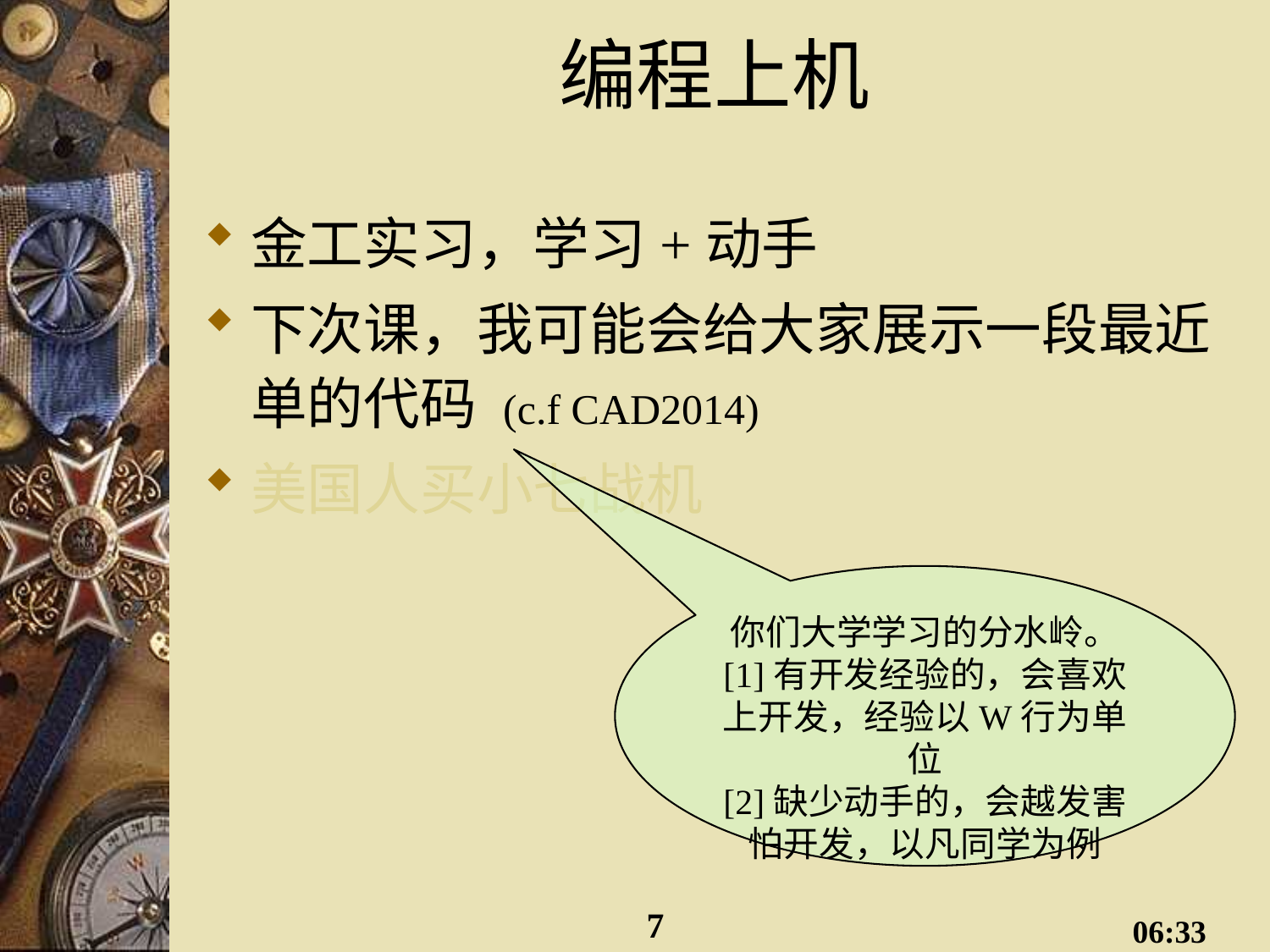

# 编程上机
金工实习，学习+动手
下次课，我可能会给大家展示一段最近单的代码 (c.f CAD2014)
美国人买小七战机
你们大学学习的分水岭。
[1]有开发经验的，会喜欢上开发，经验以W行为单位
[2]缺少动手的，会越发害怕开发，以凡同学为例